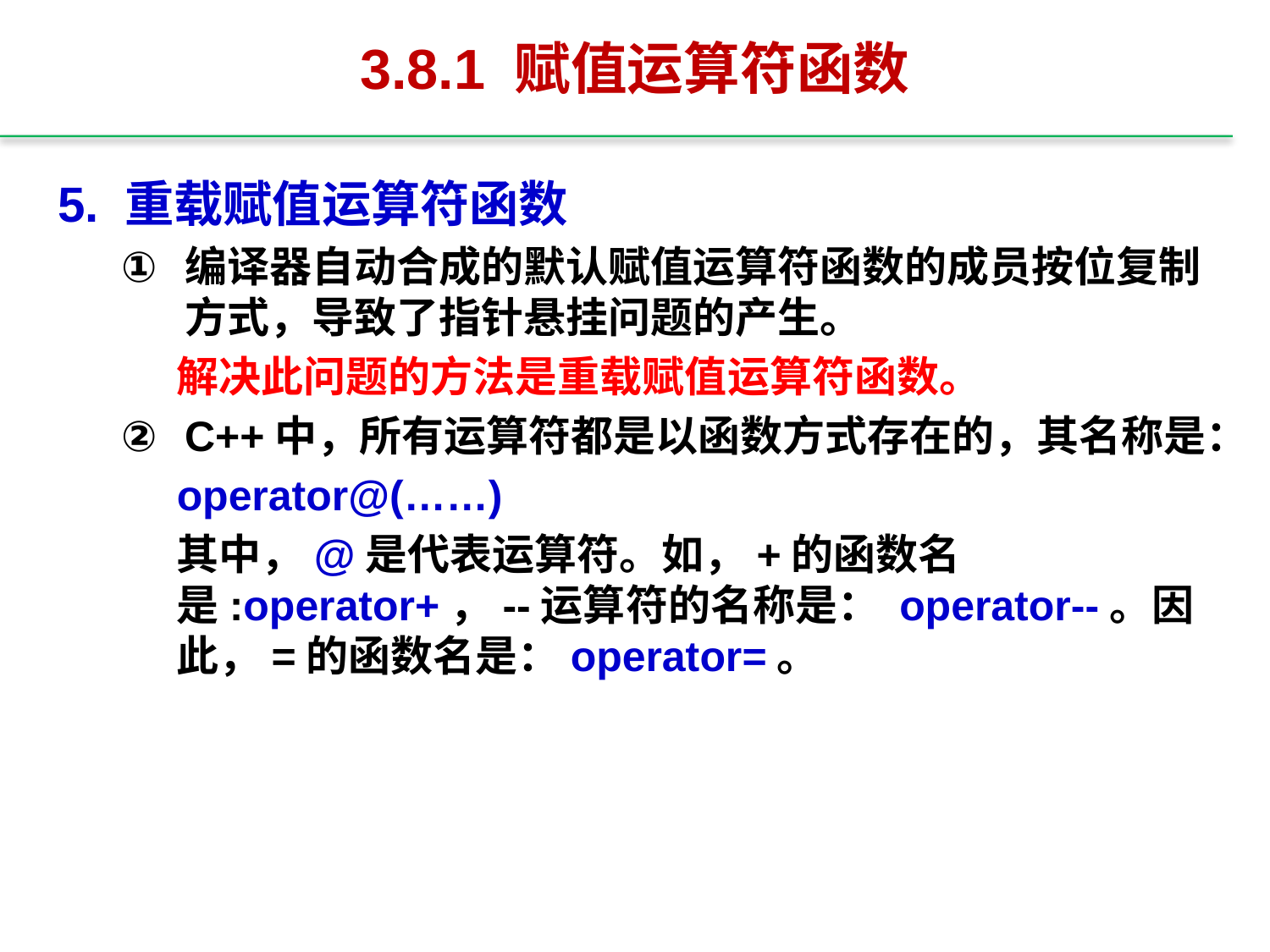

# 3.8.1 赋值运算符函数
5. 重载赋值运算符函数
编译器自动合成的默认赋值运算符函数的成员按位复制方式，导致了指针悬挂问题的产生。
解决此问题的方法是重载赋值运算符函数。
C++中，所有运算符都是以函数方式存在的，其名称是：
operator@(……)
其中，@是代表运算符。如，+的函数名是:operator+，--运算符的名称是： operator--。因此，=的函数名是：operator=。